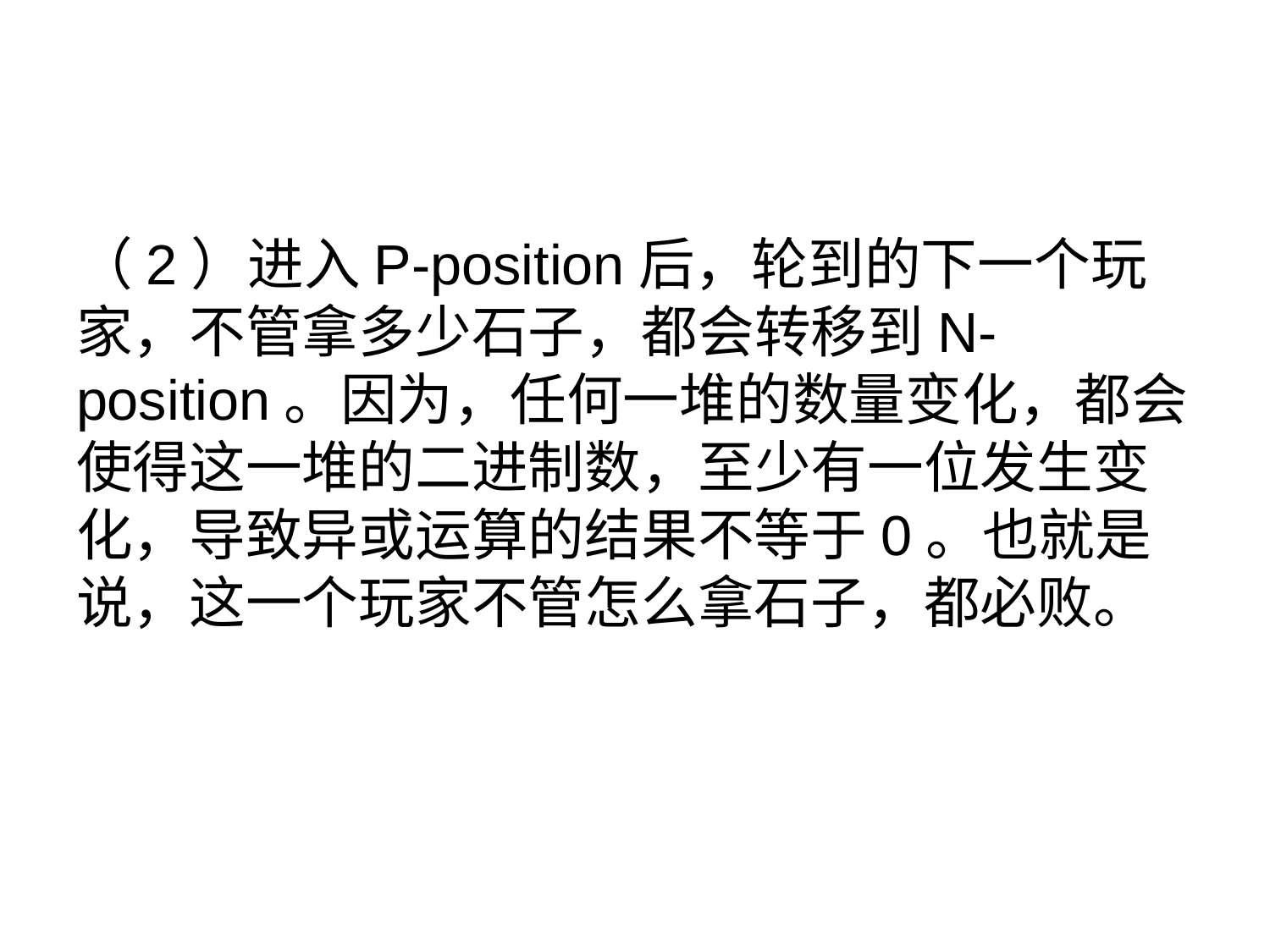

（2）进入P-position后，轮到的下一个玩家，不管拿多少石子，都会转移到N-position。因为，任何一堆的数量变化，都会使得这一堆的二进制数，至少有一位发生变化，导致异或运算的结果不等于0。也就是说，这一个玩家不管怎么拿石子，都必败。